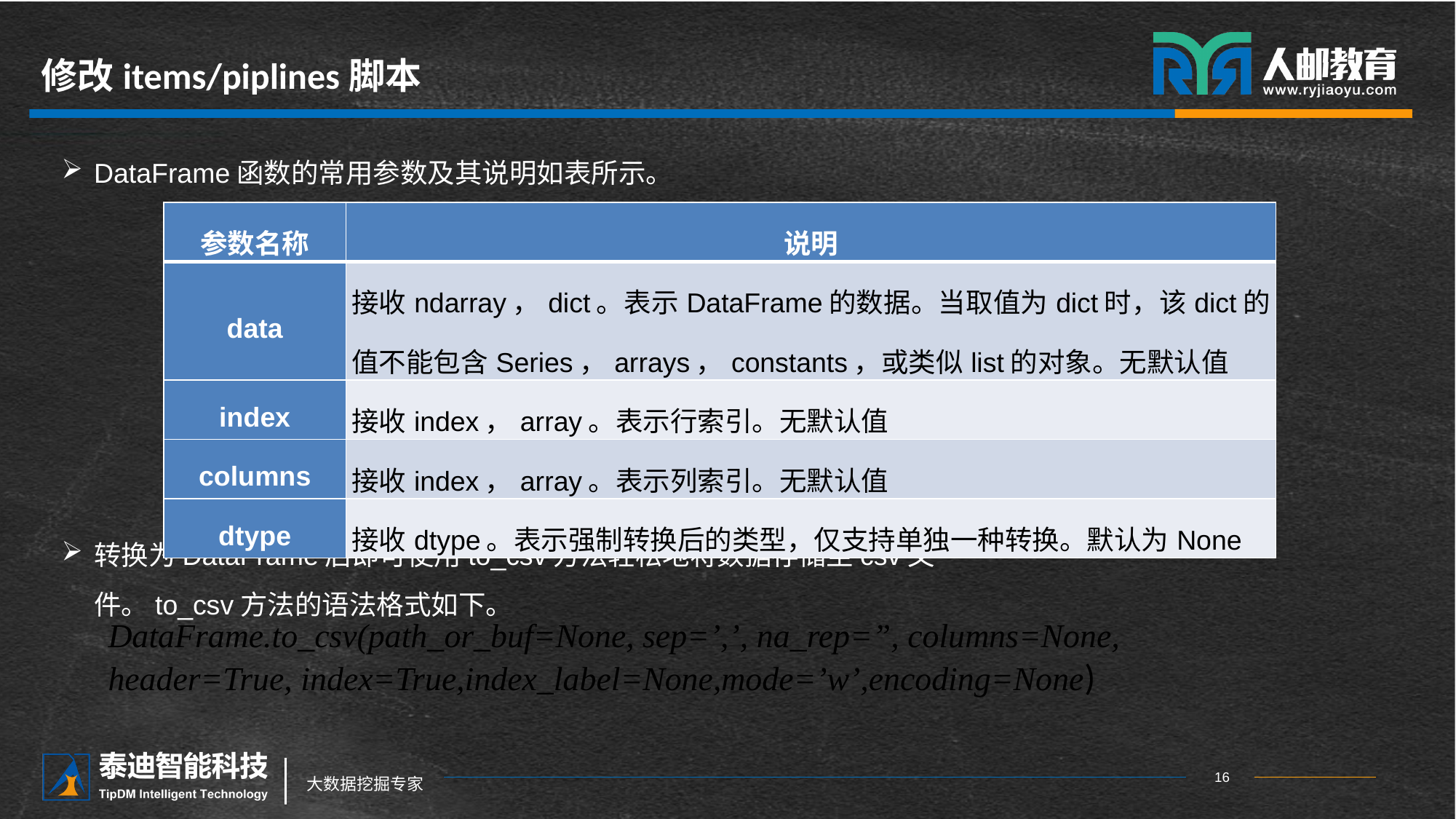

# 修改items/piplines脚本
DataFrame函数的常用参数及其说明如表所示。

转换为DataFrame后即可使用to_csv方法轻松地将数据存储至csv文件。to_csv方法的语法格式如下。

| 参数名称 | 说明 |
| --- | --- |
| data | 接收ndarray，dict。表示DataFrame的数据。当取值为dict时，该dict的值不能包含Series，arrays，constants，或类似list的对象。无默认值 |
| index | 接收index，array。表示行索引。无默认值 |
| columns | 接收index，array。表示列索引。无默认值 |
| dtype | 接收dtype。表示强制转换后的类型，仅支持单独一种转换。默认为None |
DataFrame.to_csv(path_or_buf=None, sep=’,’, na_rep=”, columns=None, header=True, index=True,index_label=None,mode=’w’,encoding=None)